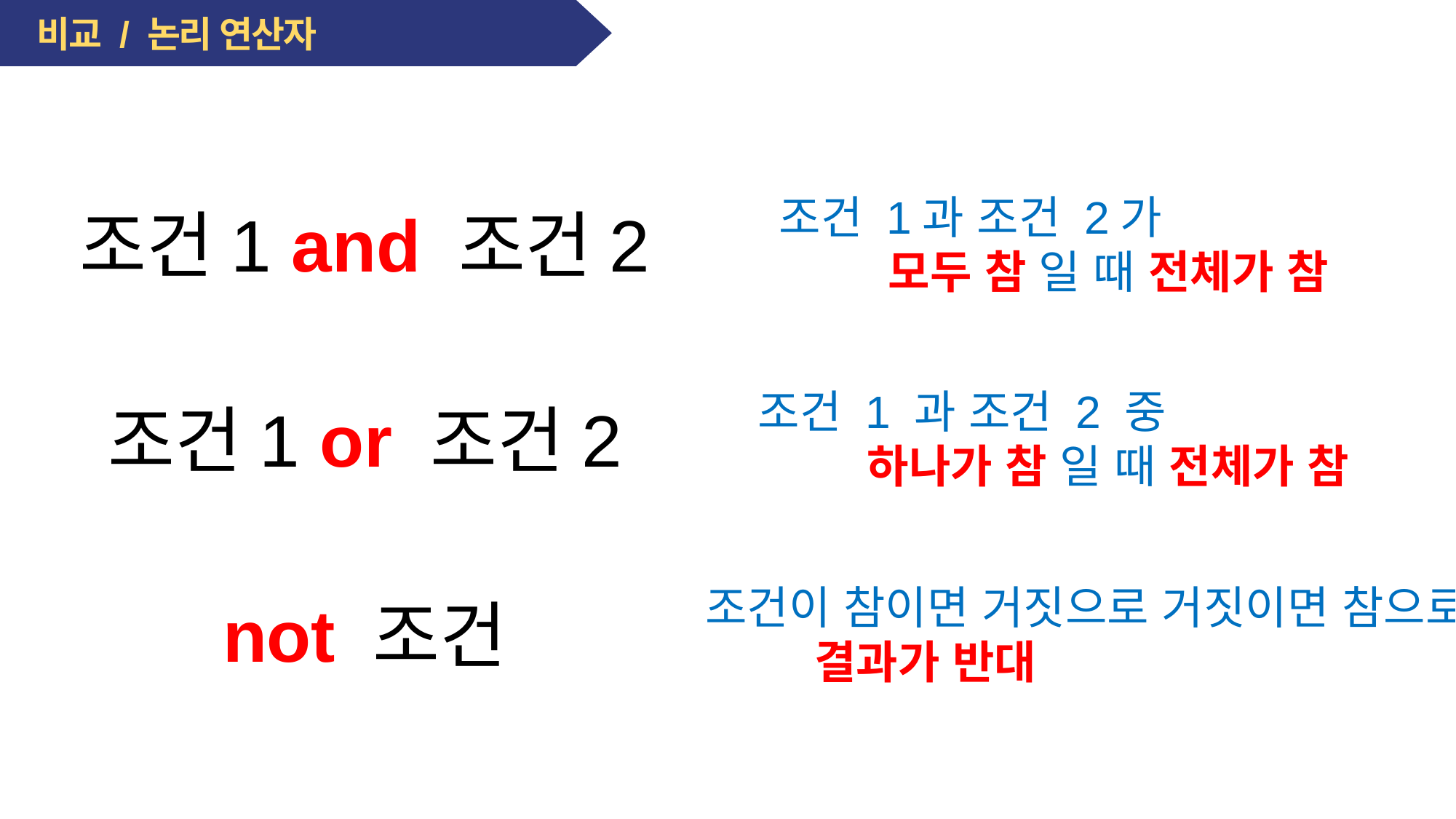

비교 / 논리 연산자
조건 1과 조건 2가
	모두 참 일 때 전체가 참
조건1 and 조건2
조건 1 과 조건 2 중
	하나가 참 일 때 전체가 참
조건1 or 조건2
조건이 참이면 거짓으로 거짓이면 참으로
	결과가 반대
not 조건